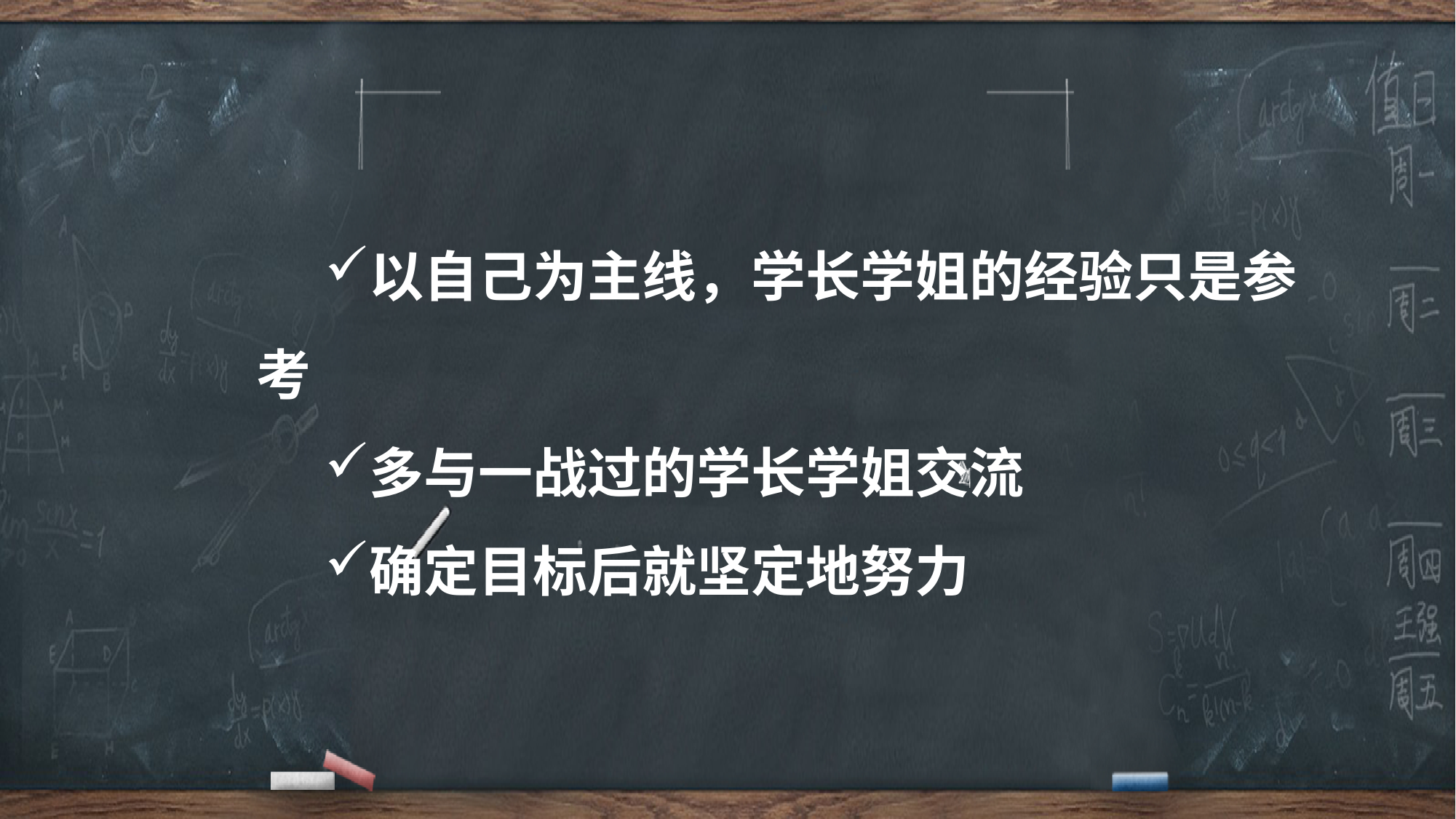

以自己为主线，学长学姐的经验只是参考
多与一战过的学长学姐交流
确定目标后就坚定地努力